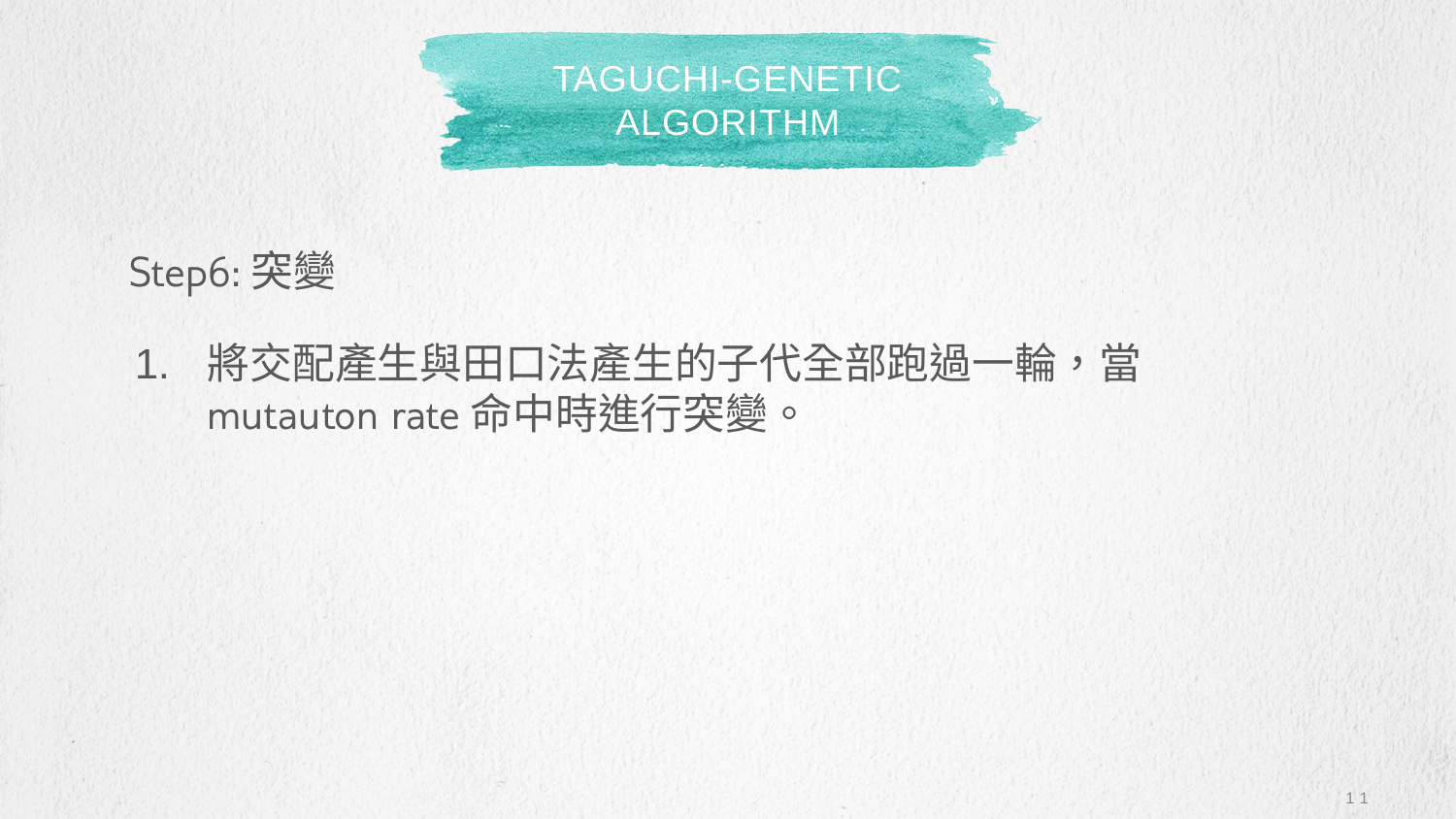

# Taguchi-Genetic Algorithm
Step6:突變
將交配產生與田口法產生的子代全部跑過一輪，當mutauton rate命中時進行突變。
11